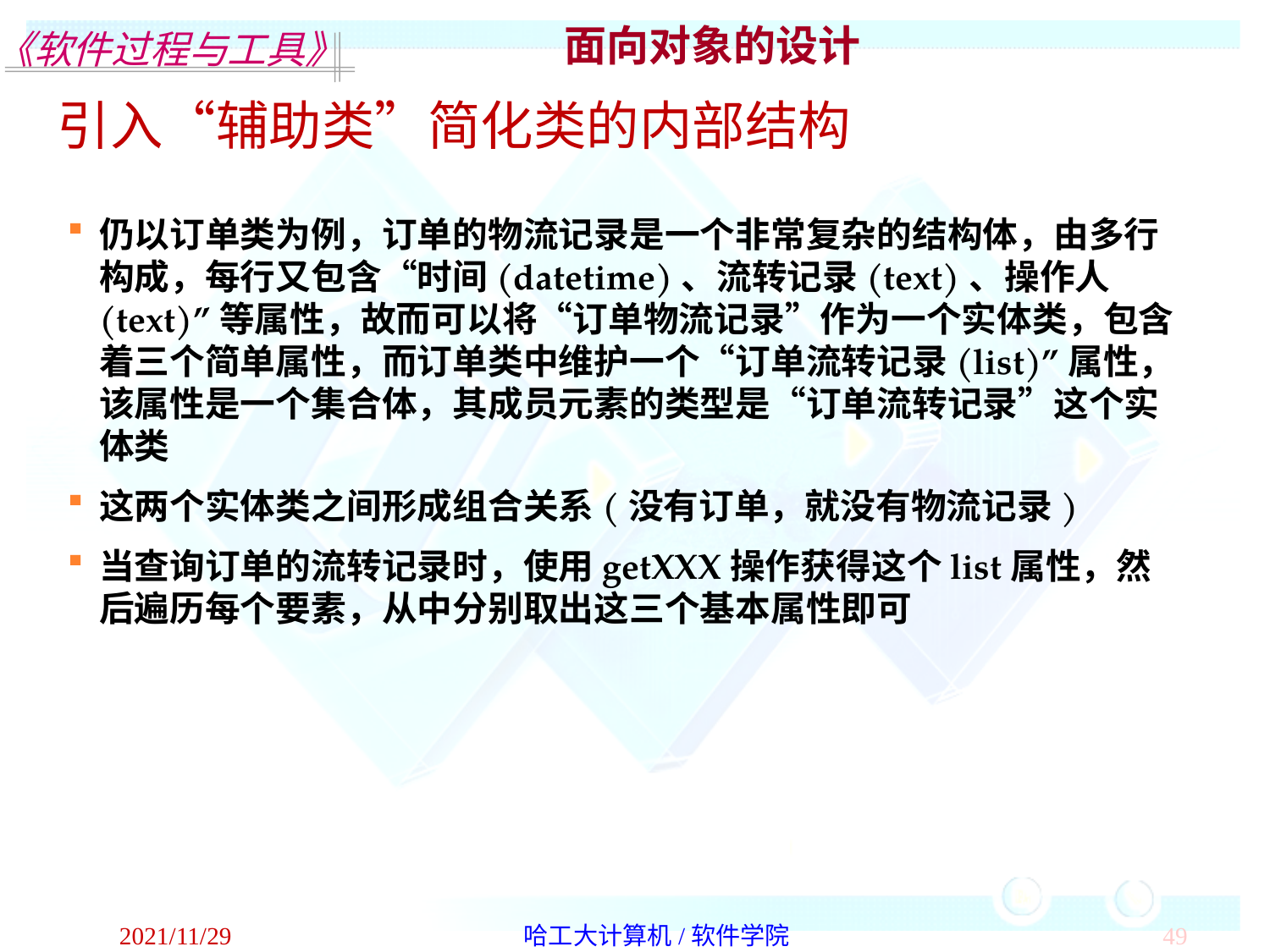

面向对象的设计
引入“辅助类”简化类的内部结构
仍以订单类为例，订单的物流记录是一个非常复杂的结构体，由多行构成，每行又包含“时间(datetime)、流转记录(text)、操作人(text)”等属性，故而可以将“订单物流记录”作为一个实体类，包含着三个简单属性，而订单类中维护一个“订单流转记录(list)”属性，该属性是一个集合体，其成员元素的类型是“订单流转记录”这个实体类
这两个实体类之间形成组合关系(没有订单，就没有物流记录)
当查询订单的流转记录时，使用getXXX操作获得这个list属性，然后遍历每个要素，从中分别取出这三个基本属性即可